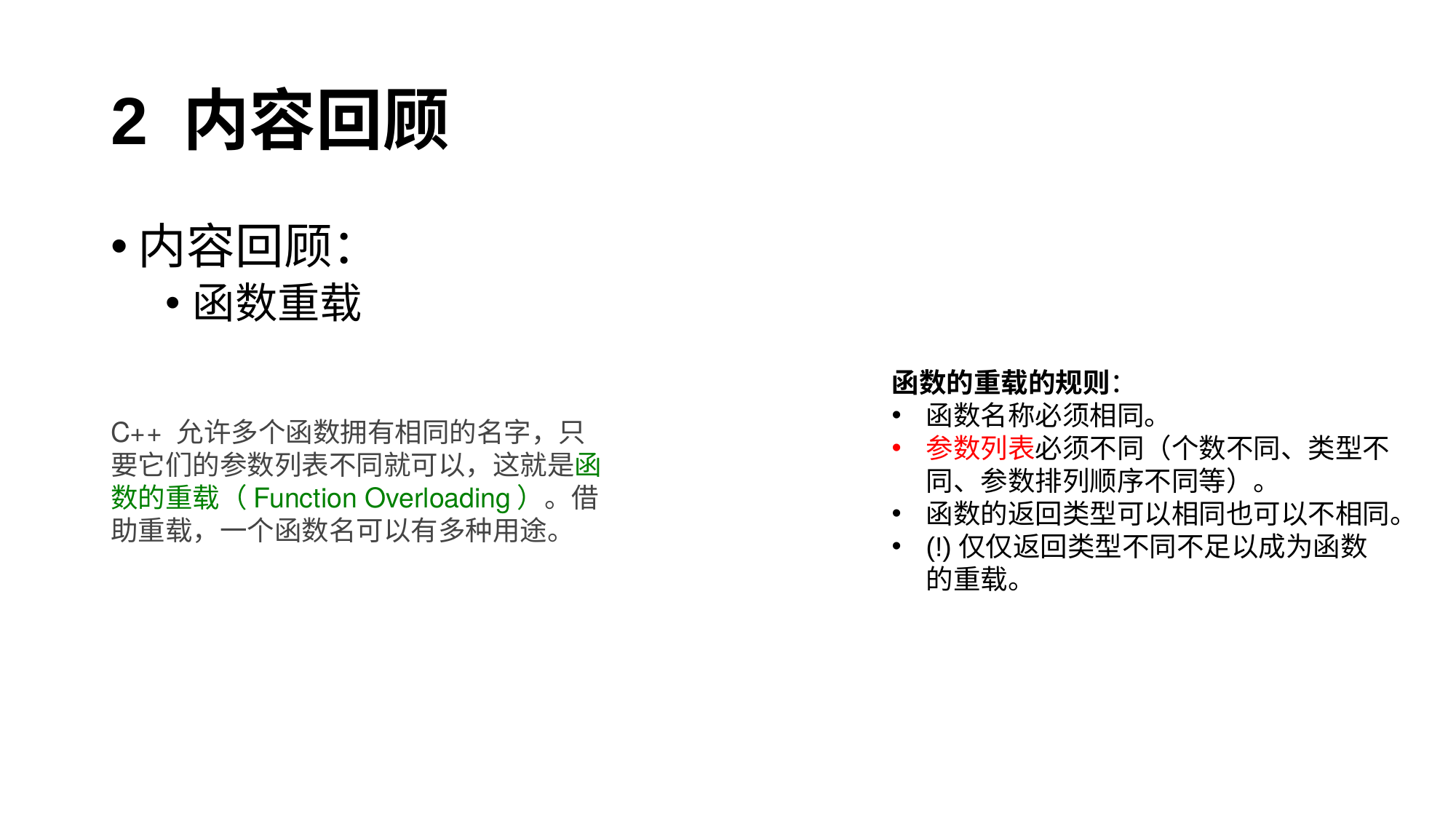

# 2 内容回顾
内容回顾：
函数重载
函数的重载的规则：
函数名称必须相同。
参数列表必须不同（个数不同、类型不同、参数排列顺序不同等）。
函数的返回类型可以相同也可以不相同。
(!)仅仅返回类型不同不足以成为函数的重载。
C++ 允许多个函数拥有相同的名字，只要它们的参数列表不同就可以，这就是函数的重载（Function Overloading）。借助重载，一个函数名可以有多种用途。